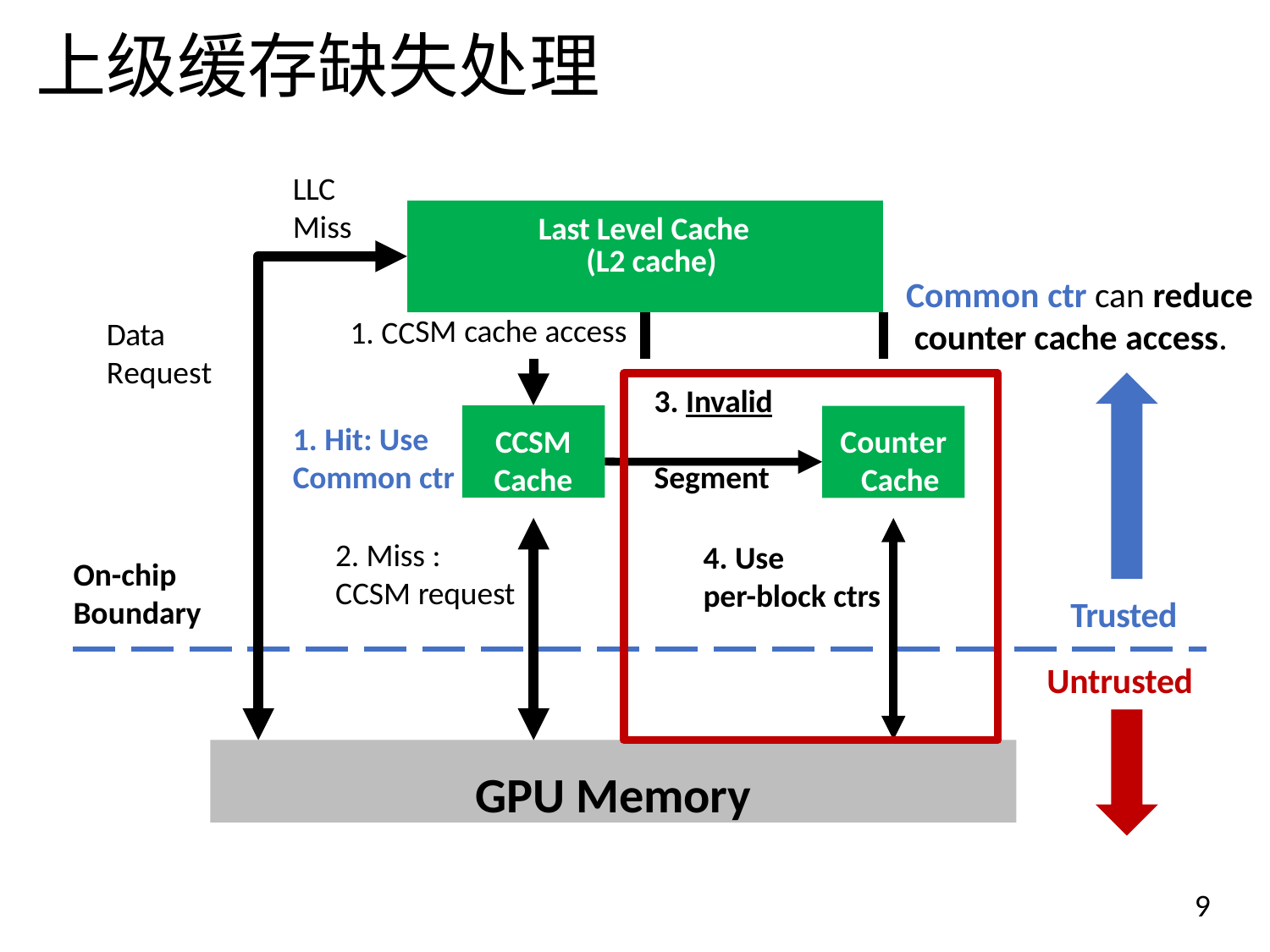

上级缓存缺失处理
LLC
Miss
| Last Level Cache (L2 cache) |  |  |
| --- | --- | --- |
| SM cache access |  |  |
|  |  |  |

Common ctr can reduce  counter cache access.
1. CC
Data  Request

3. Invalid  Segment
CCSM
Cache
Counter  Cache
1. Hit: Use  Common ctr

2. Miss :  CCSM request
4. Use
per-block ctrs
On-chip  Boundary
Trusted

Untrusted
GPU Memory
9